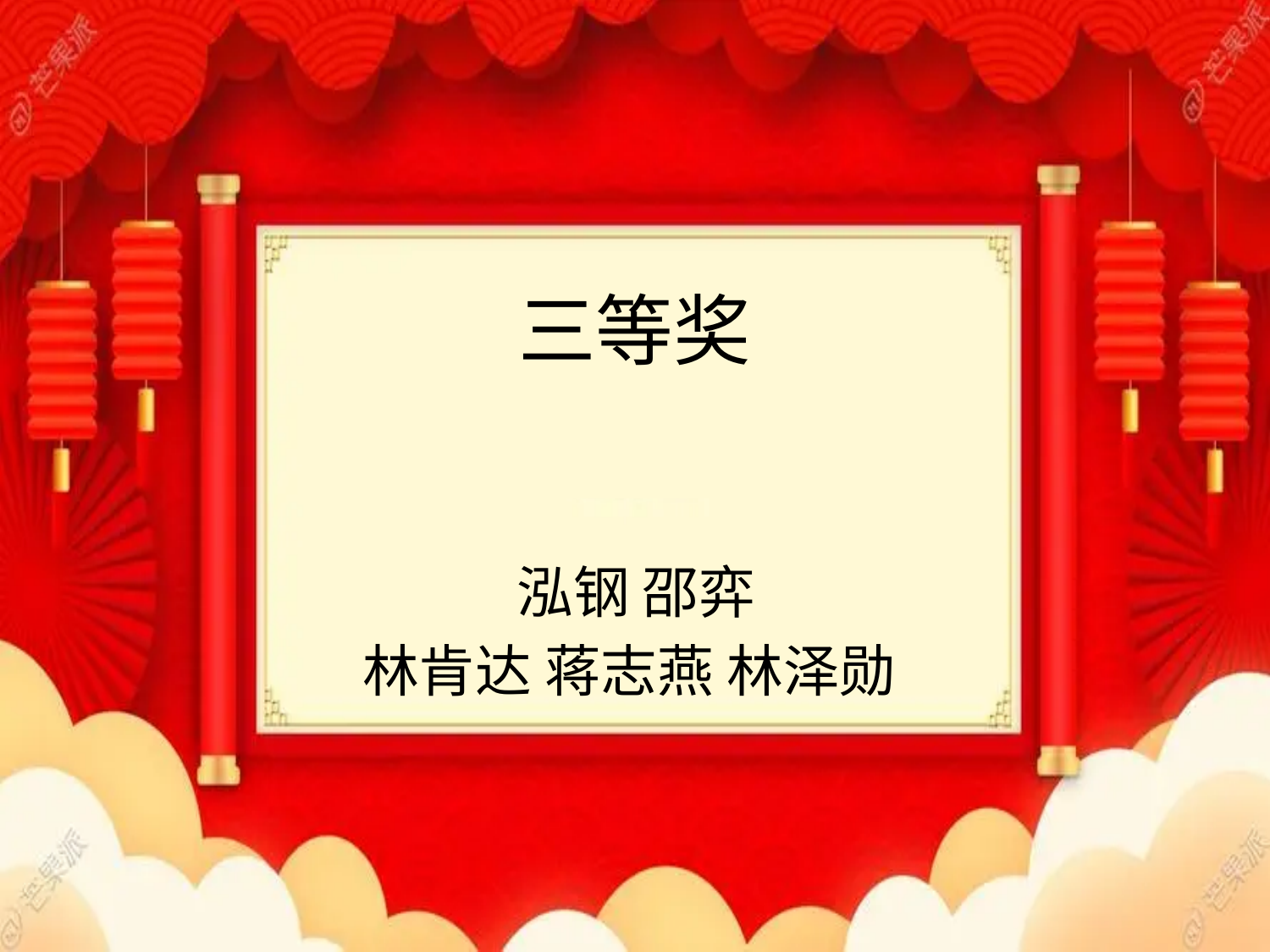

# 三等奖

 泓钢 邵弈
林肯达 蒋志燕 林泽勋